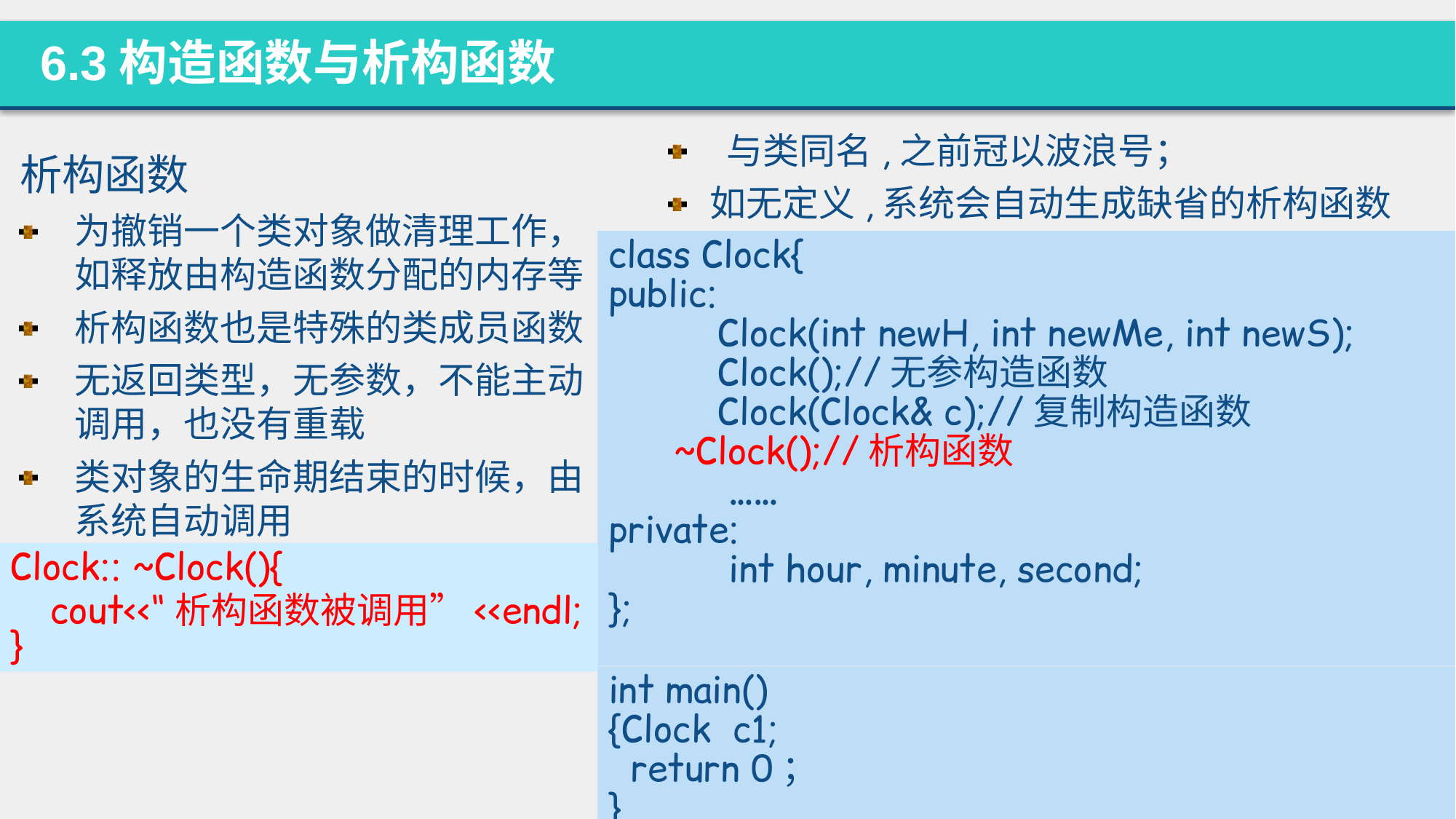

6.3构造函数与析构函数

 与类同名,之前冠以波浪号；
如无定义,系统会自动生成缺省的析构函数
析构函数
为撤销一个类对象做清理工作，如释放由构造函数分配的内存等
析构函数也是特殊的类成员函数
无返回类型，无参数，不能主动调用，也没有重载
类对象的生命期结束的时候，由系统自动调用
class Clock{
public:
	Clock(int newH, int newMe, int newS);
	Clock();//无参构造函数
	Clock(Clock& c);//复制构造函数
      ~Clock();//析构函数
           ……
private:
           int hour, minute, second;
};
Clock:: ~Clock(){

}
 cout<<“析构函数被调用”<<endl;
int main()
{Clock  c1;
  return 0；
}